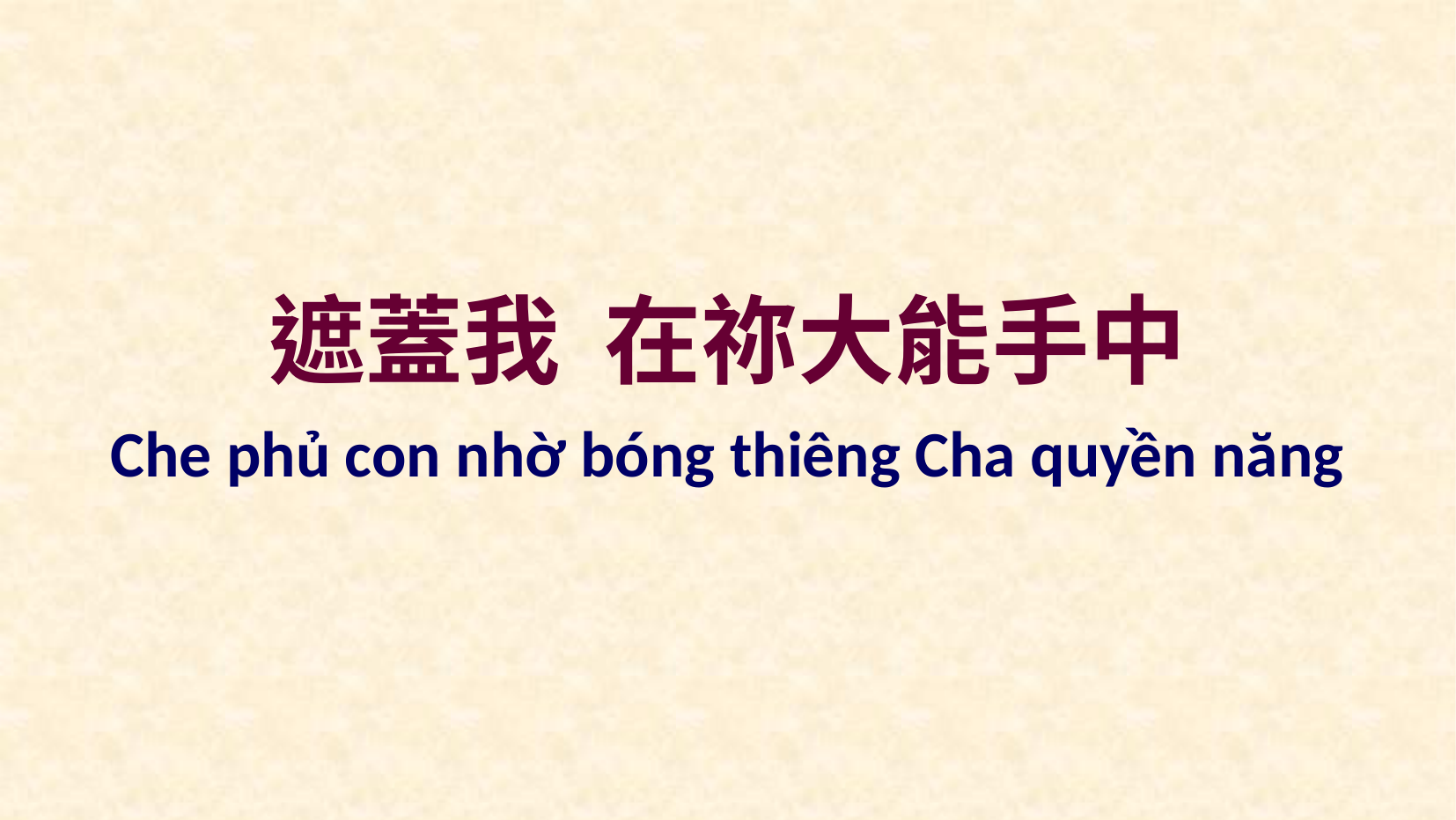

遮蓋我  在祢大能手中
Che phủ con nhờ bóng thiêng Cha quyền năng